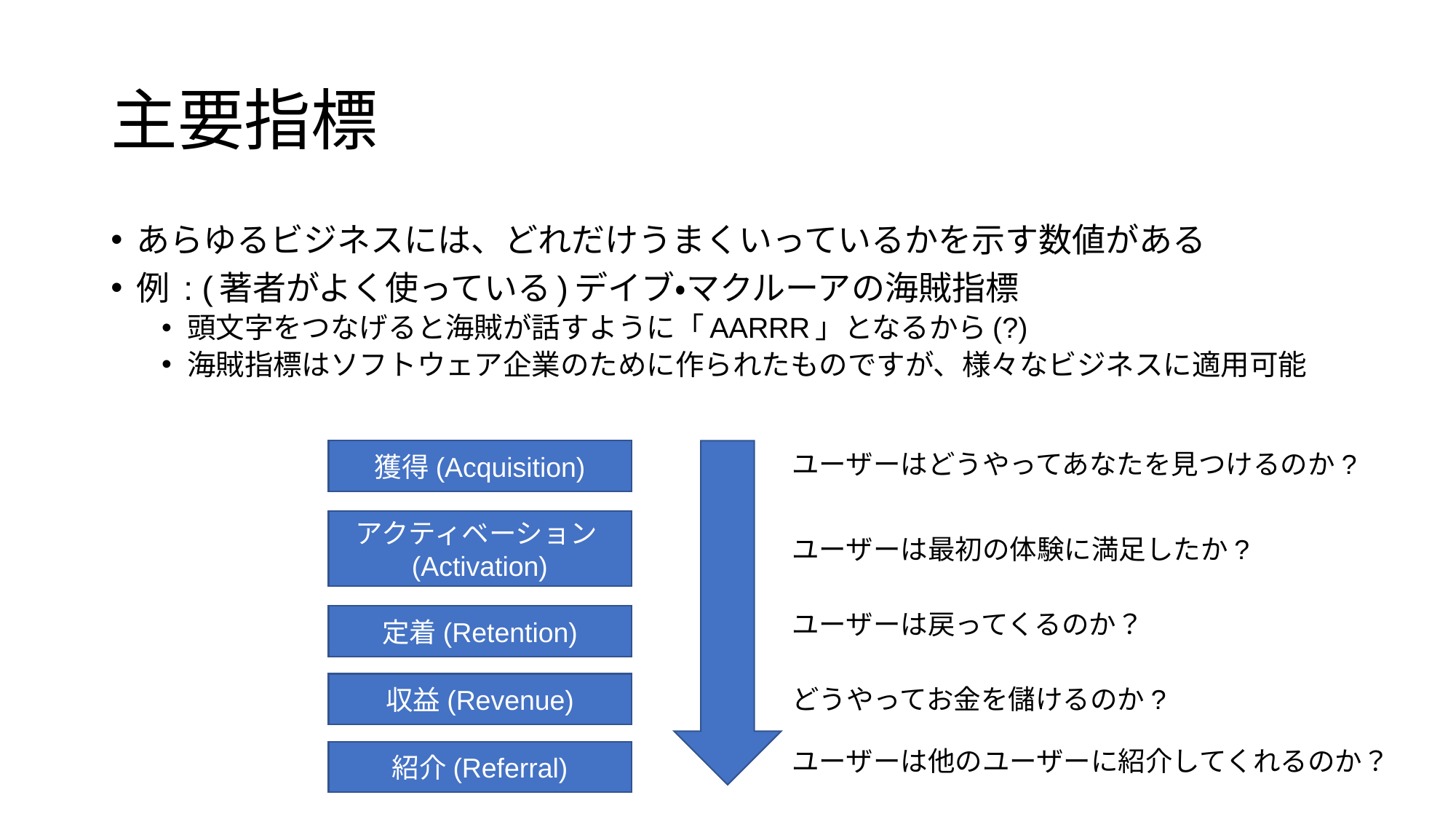

# 主要指標
あらゆるビジネスには、どれだけうまくいっているかを示す数値がある
例 : (著者がよく使っている)デイブ・マクルーアの海賊指標
頭文字をつなげると海賊が話すように「AARRR」となるから(?)
海賊指標はソフトウェア企業のために作られたものですが、様々なビジネスに適用可能
獲得(Acquisition)

ユーザーはどうやってあなたを見つけるのか?
アクティベーション(Activation)
ユーザーは最初の体験に満足したか?
ユーザーは戻ってくるのか？
定着(Retention)
収益(Revenue)
どうやってお金を儲けるのか?
ユーザーは他のユーザーに紹介してくれるのか？
紹介(Referral)